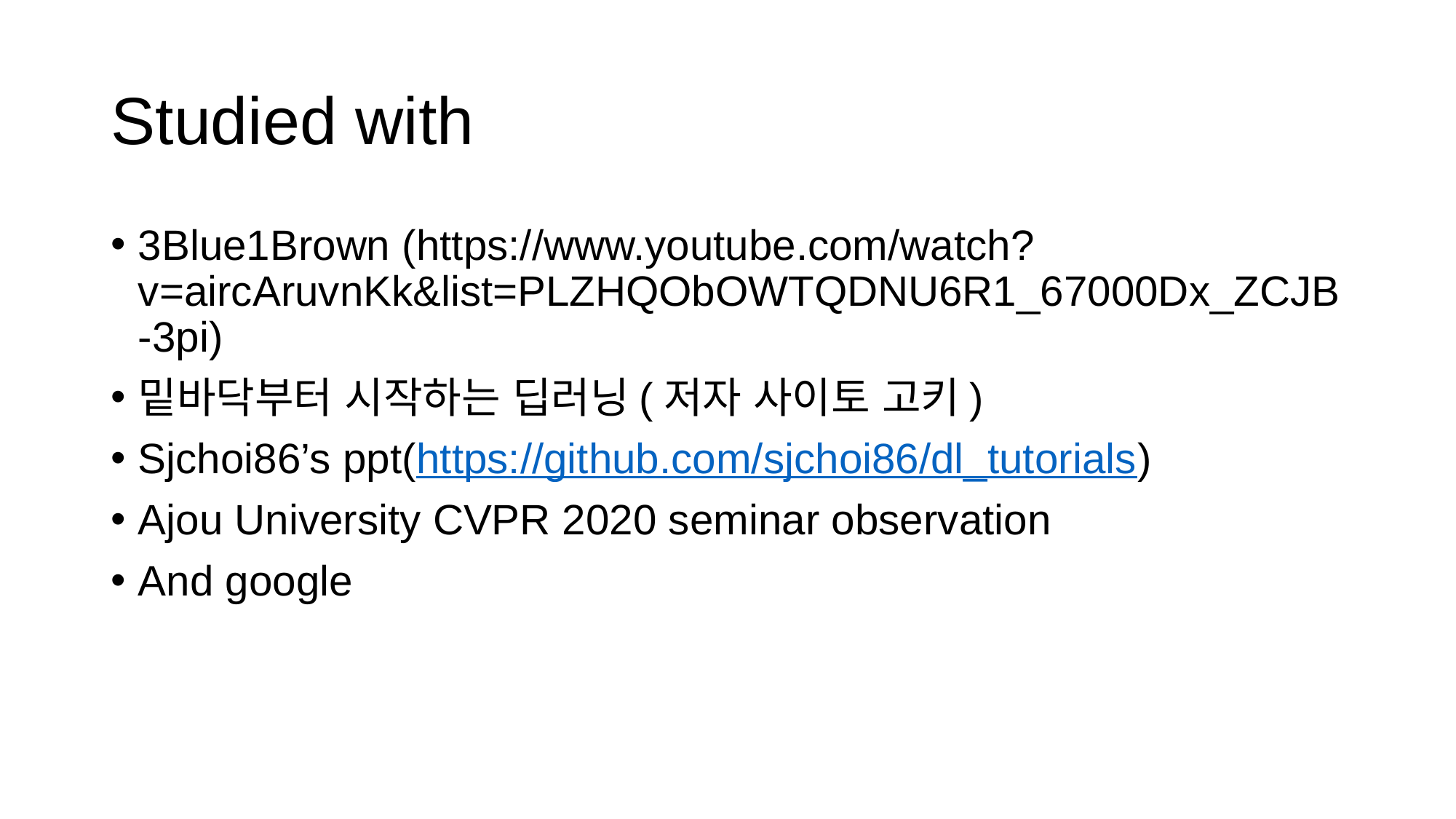

# Studied with
3Blue1Brown (https://www.youtube.com/watch?v=aircAruvnKk&list=PLZHQObOWTQDNU6R1_67000Dx_ZCJB-3pi)
밑바닥부터 시작하는 딥러닝(저자 사이토 고키)
Sjchoi86’s ppt(https://github.com/sjchoi86/dl_tutorials)
Ajou University CVPR 2020 seminar observation
And google